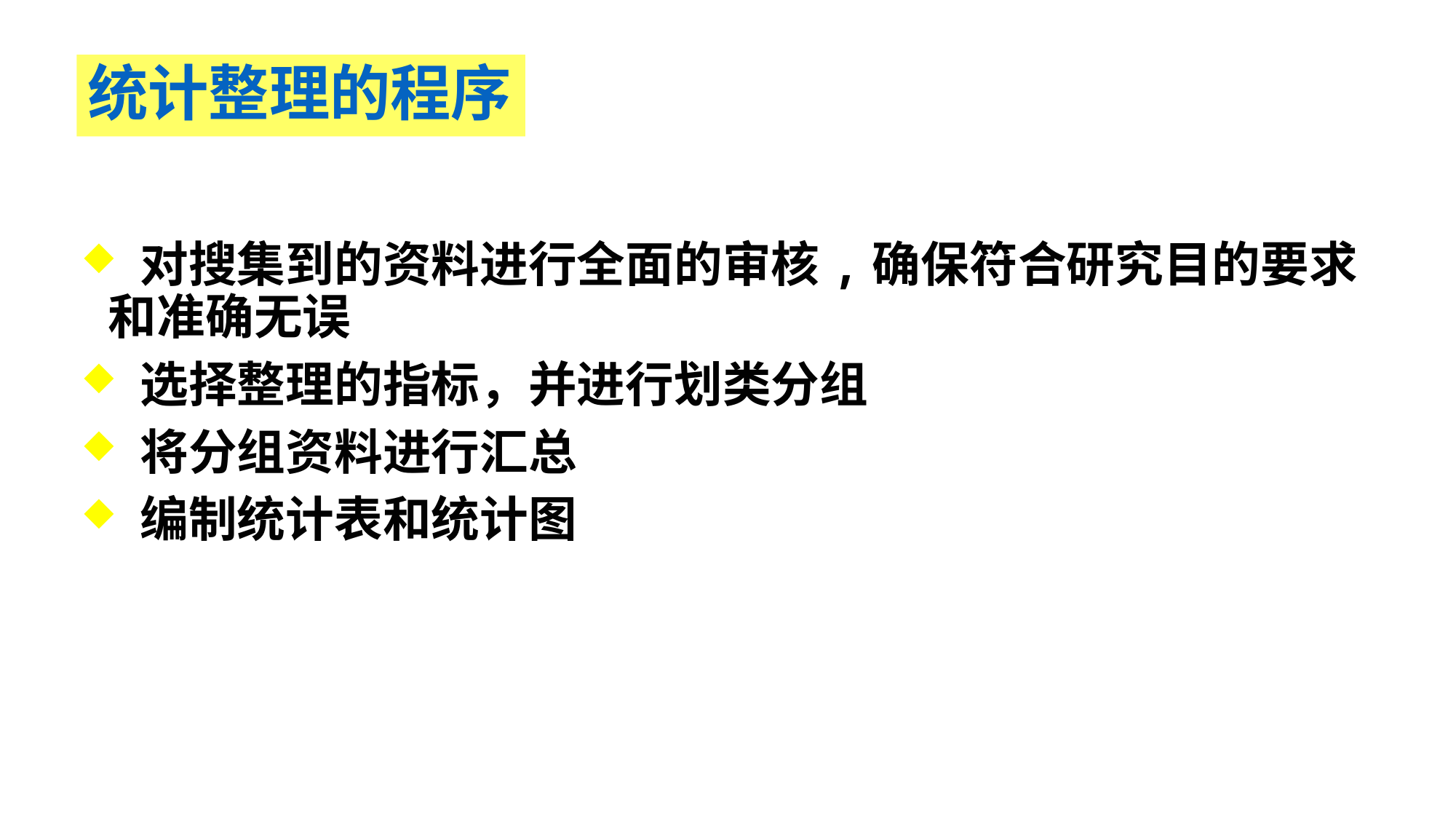

# 统计整理的程序

 对搜集到的资料进行全面的审核,确保符合研究目的要求和准确无误
 选择整理的指标，并进行划类分组
 将分组资料进行汇总
 编制统计表和统计图